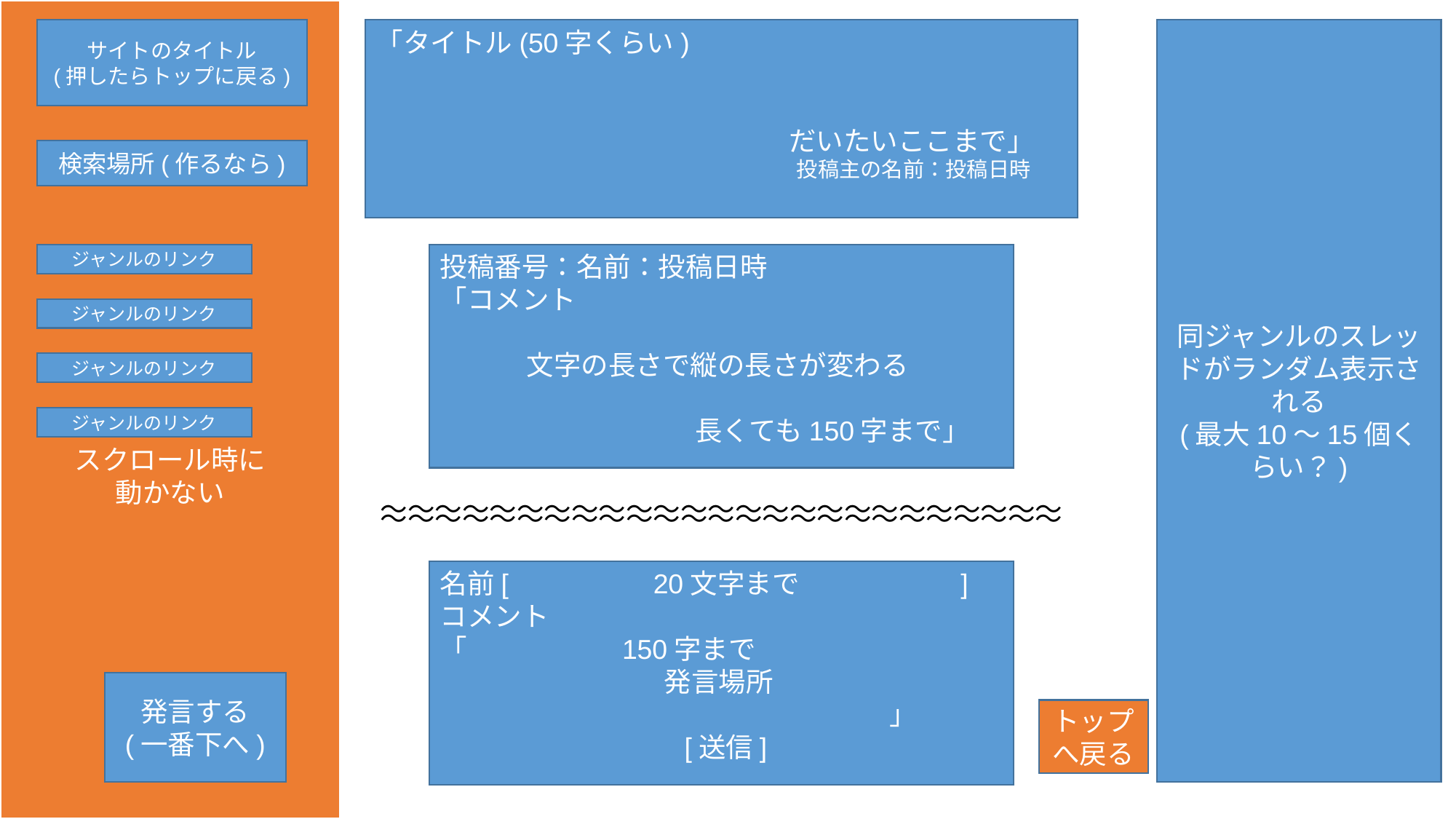

スクロール時に
動かない
3番目
同ジャンルのスレッドがランダム表示される
(最大10～15個くらい？)
サイトのタイトル
(押したらトップに戻る)
「タイトル(50字くらい)

　　　　　　　　　　    　　　 　だいたいここまで」
　　　　  　　　　　                        　　　　　投稿主の名前：投稿日時
検索場所(作るなら)
ジャンルのリンク
投稿番号：名前：投稿日時
「コメント

             文字の長さで縦の長さが変わる

                　　　           長くても150字まで」
ジャンルのリンク
ジャンルのリンク
ジャンルのリンク
～～～～～～～～～～～～～～～～～～～～～～～～～
～～～～～～～～～～～～～～～～～～～～～～～～～
名前[                   20文字まで                         ]
コメント
「                        150字まで
　　　　　　　　 発言場所
                                      　　　　                」
                                [送信]
発言する
(一番下へ)
トップへ戻る